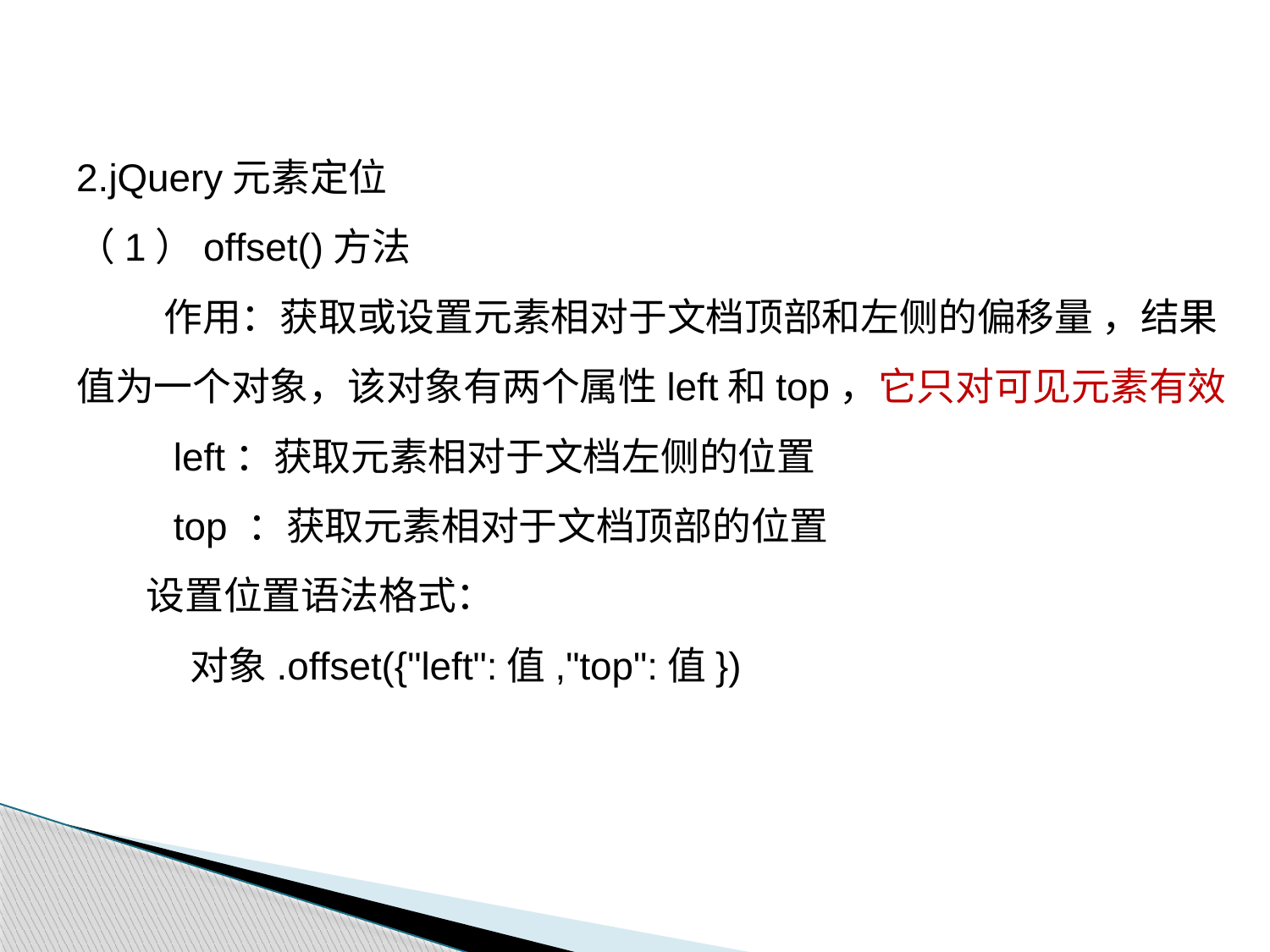

2.jQuery元素定位
（1）offset()方法
         作用：获取或设置元素相对于文档顶部和左侧的偏移量 ，结果值为一个对象，该对象有两个属性left和top，它只对可见元素有效
         left：获取元素相对于文档左侧的位置
         top ：获取元素相对于文档顶部的位置
       设置位置语法格式：
            对象.offset({"left":值,"top":值})